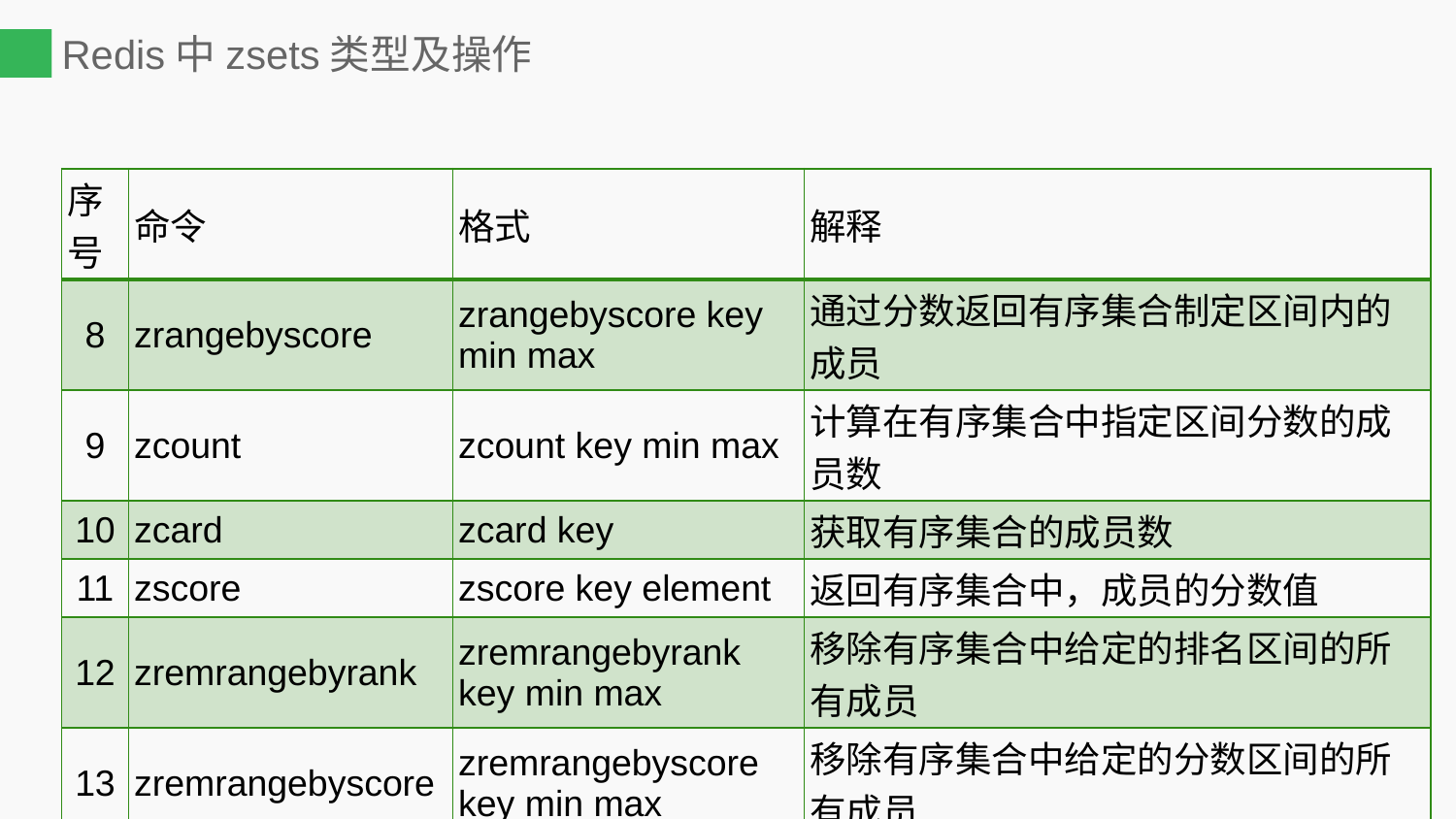

# Redis中zsets类型及操作
| 序号 | 命令 | 格式 | 解释 |
| --- | --- | --- | --- |
| 8 | zrangebyscore | zrangebyscore key min max | 通过分数返回有序集合制定区间内的成员 |
| 9 | zcount | zcount key min max | 计算在有序集合中指定区间分数的成员数 |
| 10 | zcard | zcard key | 获取有序集合的成员数 |
| 11 | zscore | zscore key element | 返回有序集合中，成员的分数值 |
| 12 | zremrangebyrank | zremrangebyrank key min max | 移除有序集合中给定的排名区间的所有成员 |
| 13 | zremrangebyscore | zremrangebyscore key min max | 移除有序集合中给定的分数区间的所有成员 |